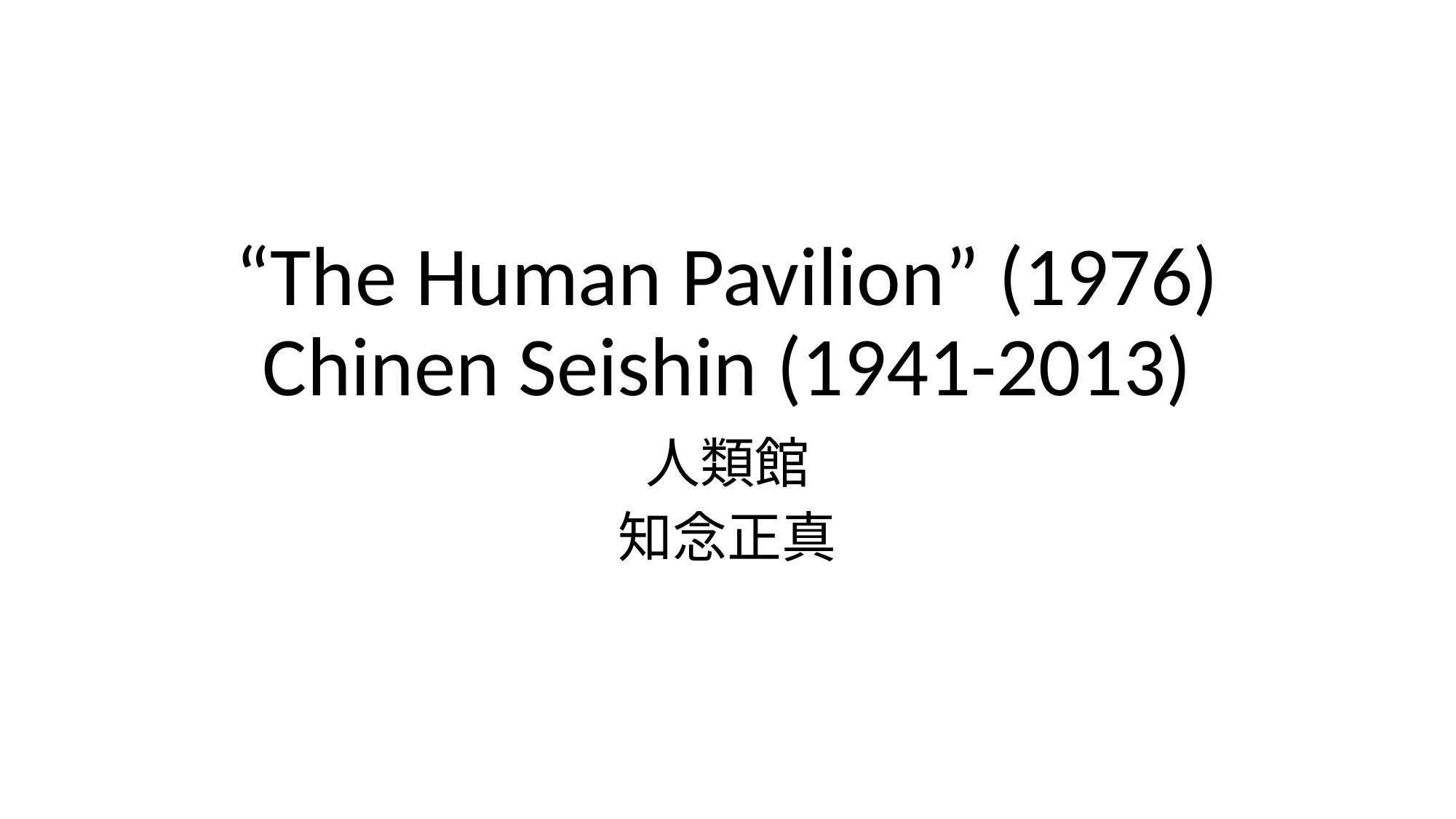

# “The Human Pavilion” (1976) Chinen Seishin (1941-2013)
人類館
知念正真